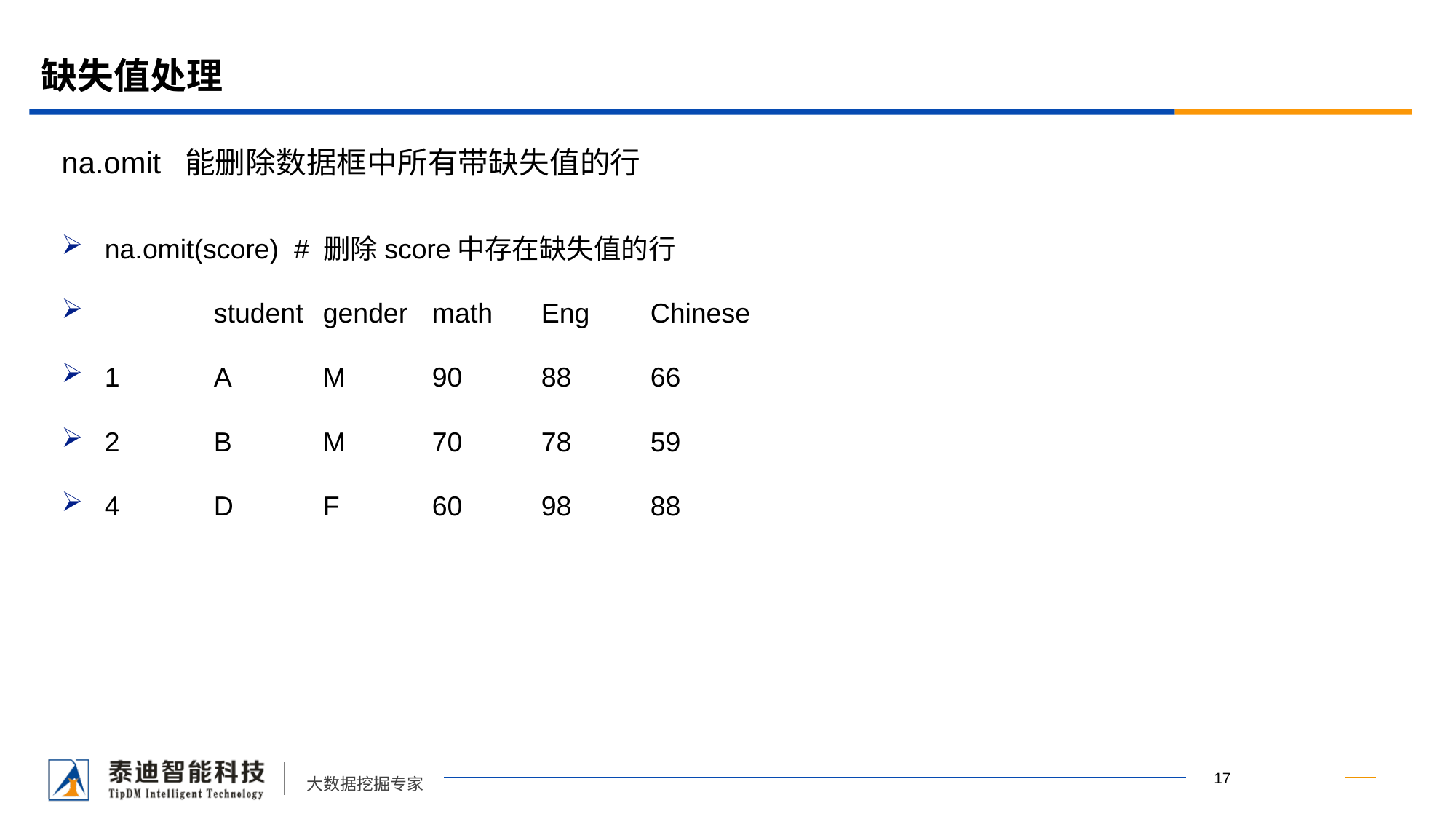

# 缺失值处理

na.omit  能删除数据框中所有带缺失值的行

na.omit(score)  # 删除score中存在缺失值的行
	student	gender	math	Eng	Chinese
1	A	M	90	88	66
2	B	M	70	78	59
4	D	F	60	98	88